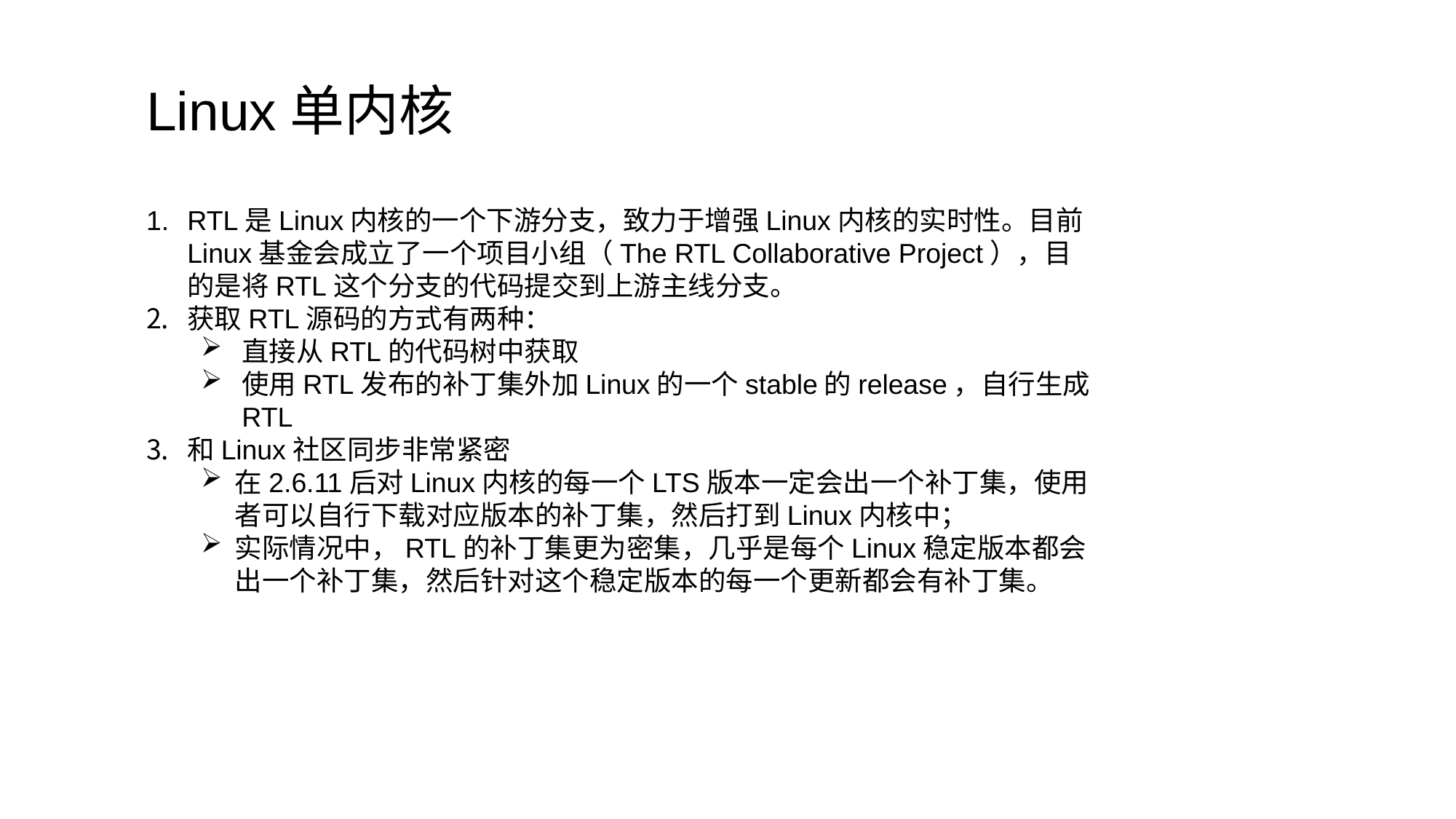

Linux单内核
RTL是Linux内核的一个下游分支，致力于增强Linux内核的实时性。目前Linux基金会成立了一个项目小组（The RTL Collaborative Project），目的是将RTL这个分支的代码提交到上游主线分支。
获取RTL源码的方式有两种：
直接从RTL的代码树中获取
使用RTL发布的补丁集外加Linux的一个stable的release，自行生成RTL
和Linux社区同步非常紧密
在2.6.11后对Linux内核的每一个LTS版本一定会出一个补丁集，使用者可以自行下载对应版本的补丁集，然后打到Linux内核中；
实际情况中，RTL的补丁集更为密集，几乎是每个Linux稳定版本都会出一个补丁集，然后针对这个稳定版本的每一个更新都会有补丁集。